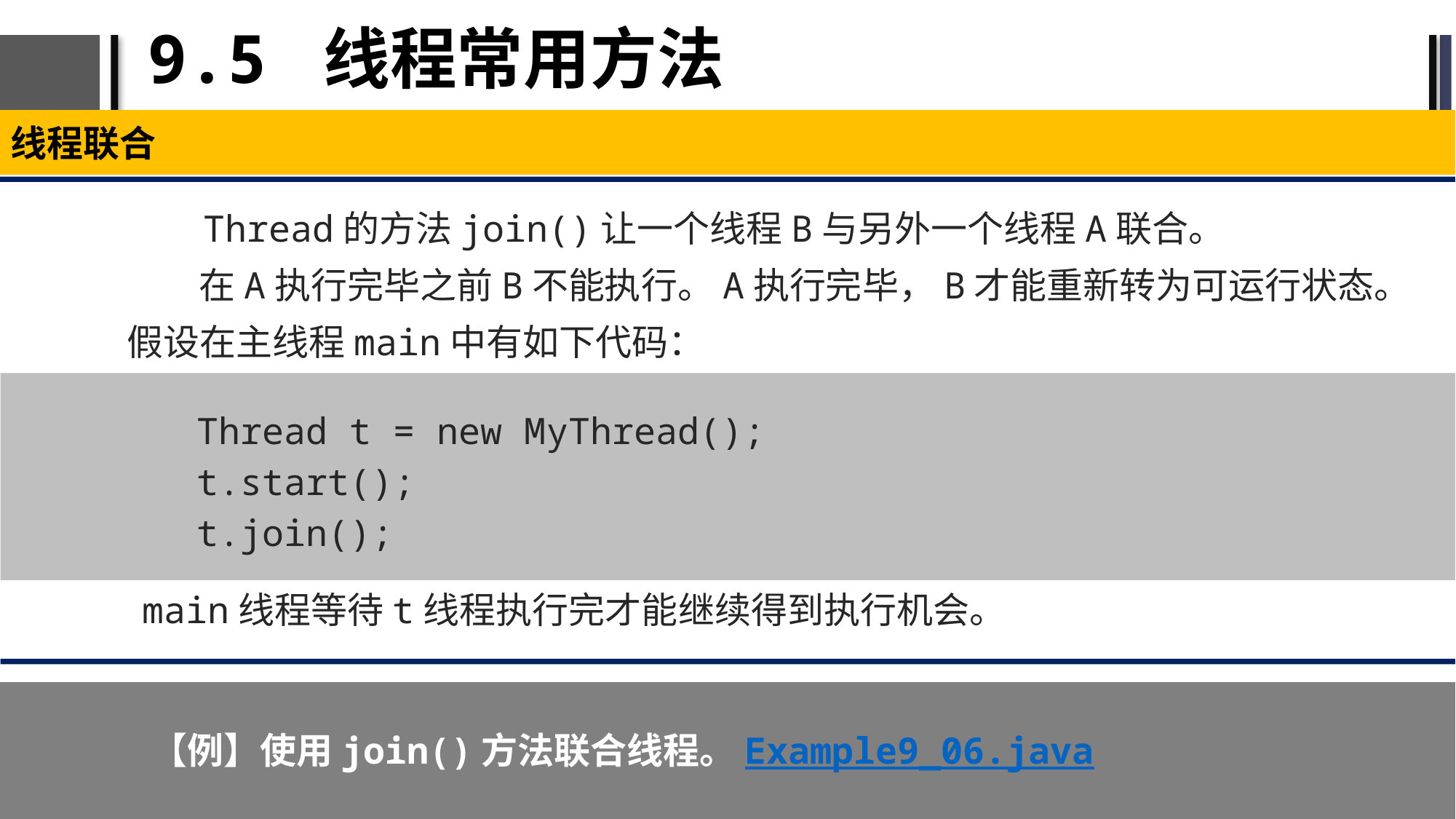

# 9.5 线程常用方法
线程联合

 Thread的方法join()让一个线程B与另外一个线程A联合。
 在A执行完毕之前B不能执行。A执行完毕，B才能重新转为可运行状态。假设在主线程main中有如下代码：

Thread t = new MyThread();
t.start();
t.join();
main线程等待t线程执行完才能继续得到执行机会。

【例】使用join()方法联合线程。Example9_06.java